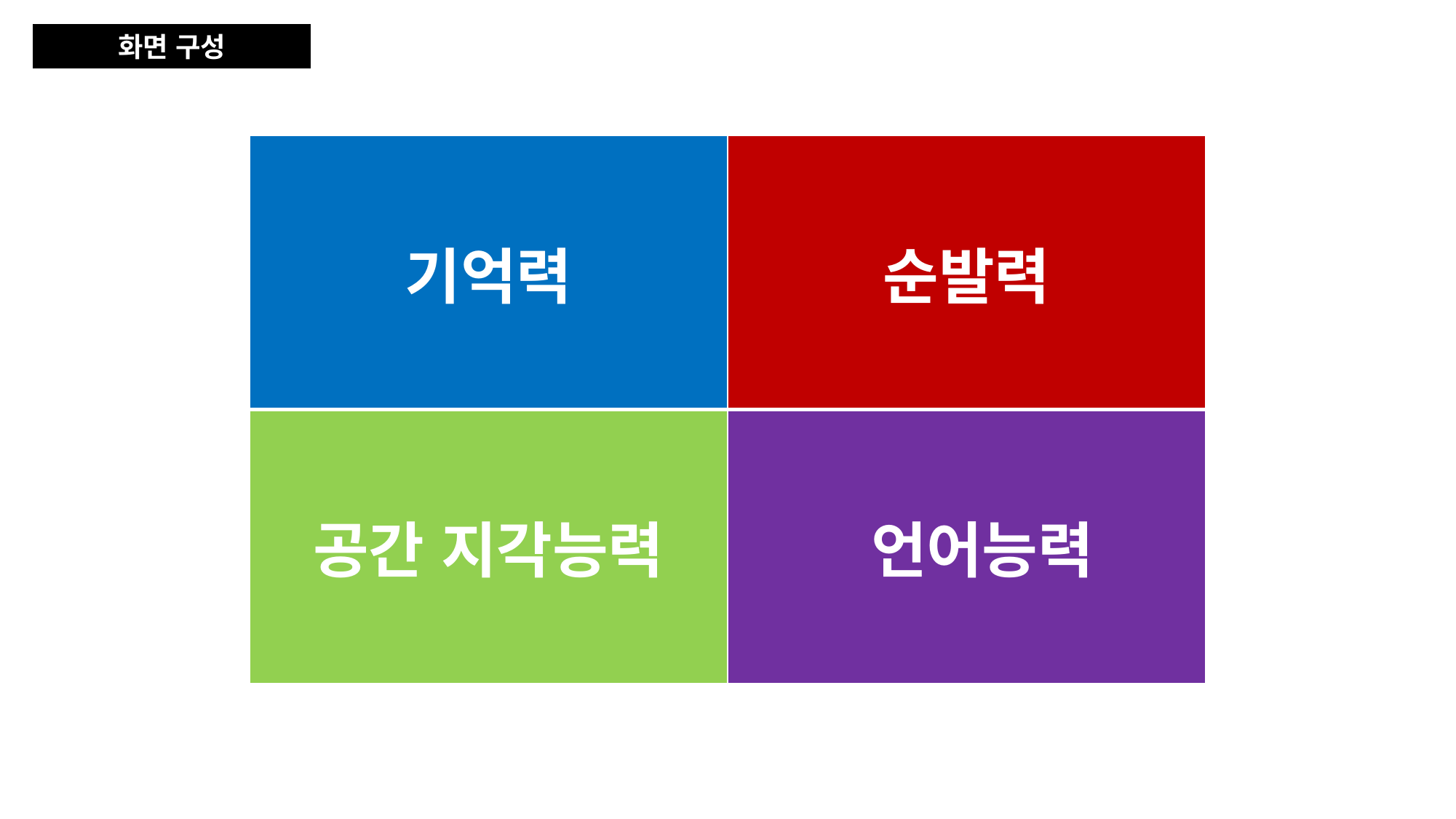

화면 구성
| 기억력 | 순발력 |
| --- | --- |
| 공간 지각능력 | 언어능력 |